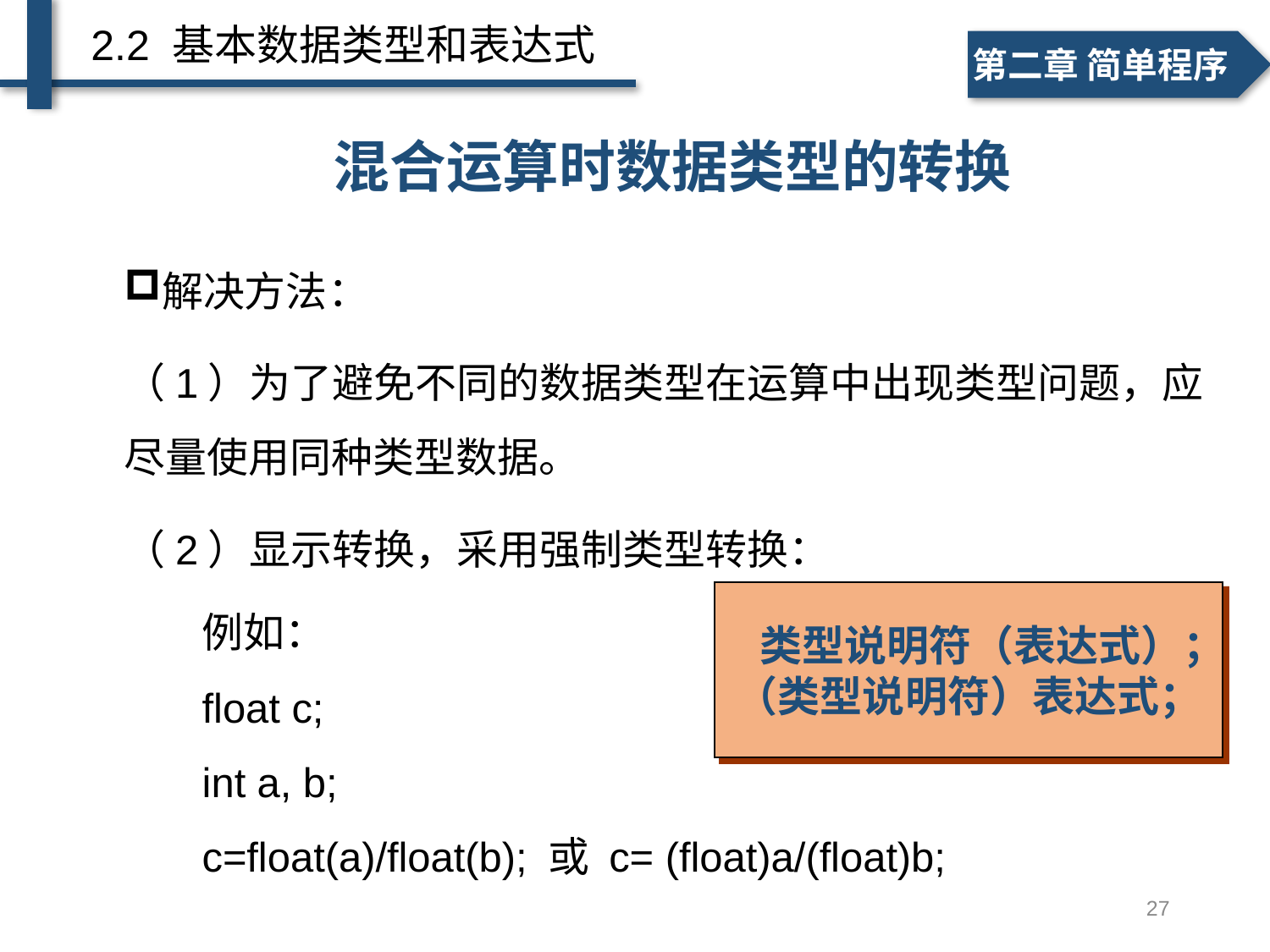

2.2 基本数据类型和表达式
一、个人简介
二、学术成绩

第二章 简单程序

混合运算时数据类型的转换
解决方法：
（1）为了避免不同的数据类型在运算中出现类型问题，应尽量使用同种类型数据。
（2）显示转换，采用强制类型转换：
例如：
float c;
int a, b;
c=float(a)/float(b); 或 c= (float)a/(float)b;
    类型说明符（表达式）；
（类型说明符）表达式；
27